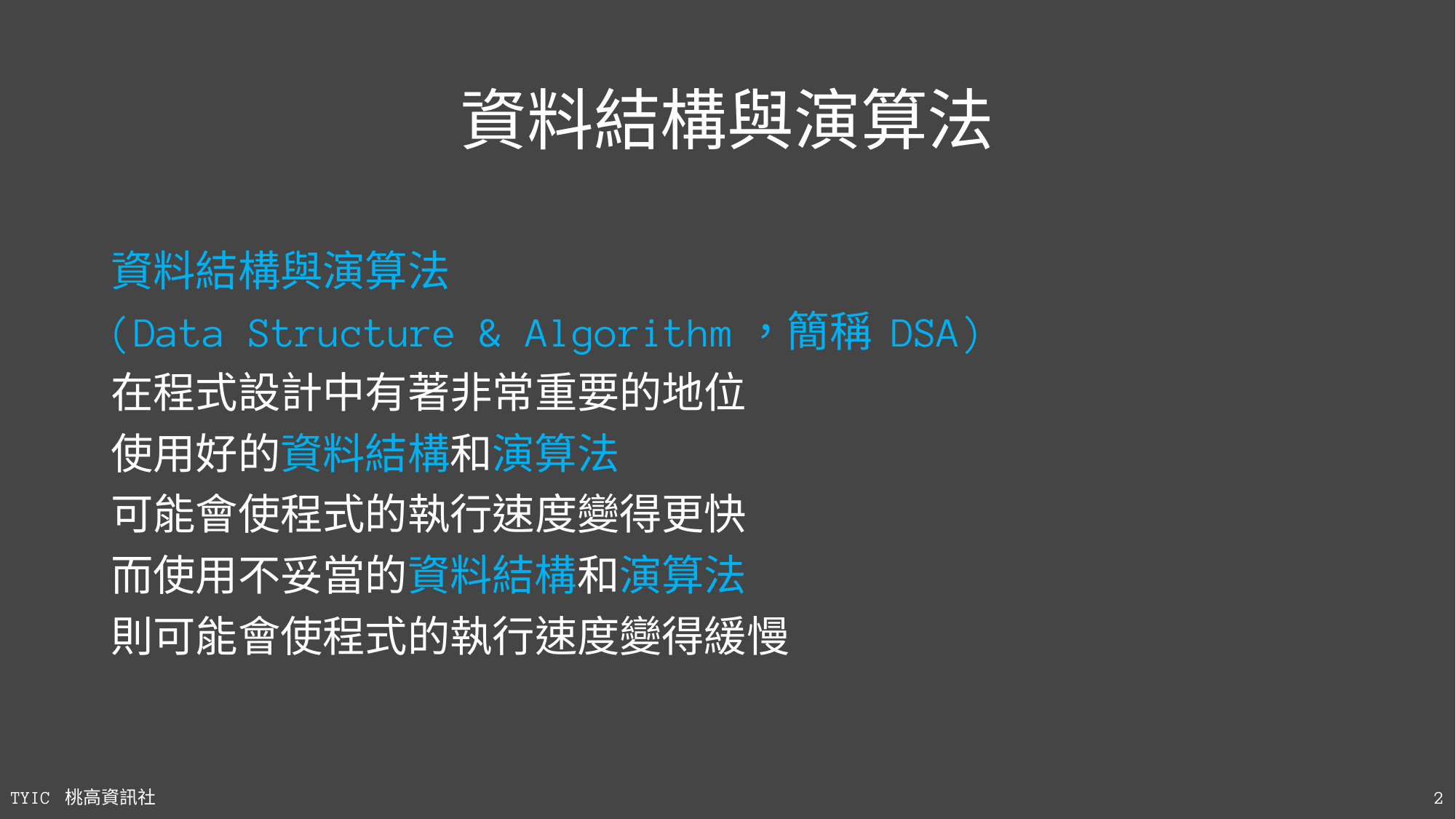

# 資料結構與演算法
資料結構與演算法
(Data Structure & Algorithm，簡稱 DSA)
在程式設計中有著非常重要的地位
使用好的資料結構和演算法
可能會使程式的執行速度變得更快
而使用不妥當的資料結構和演算法
則可能會使程式的執行速度變得緩慢